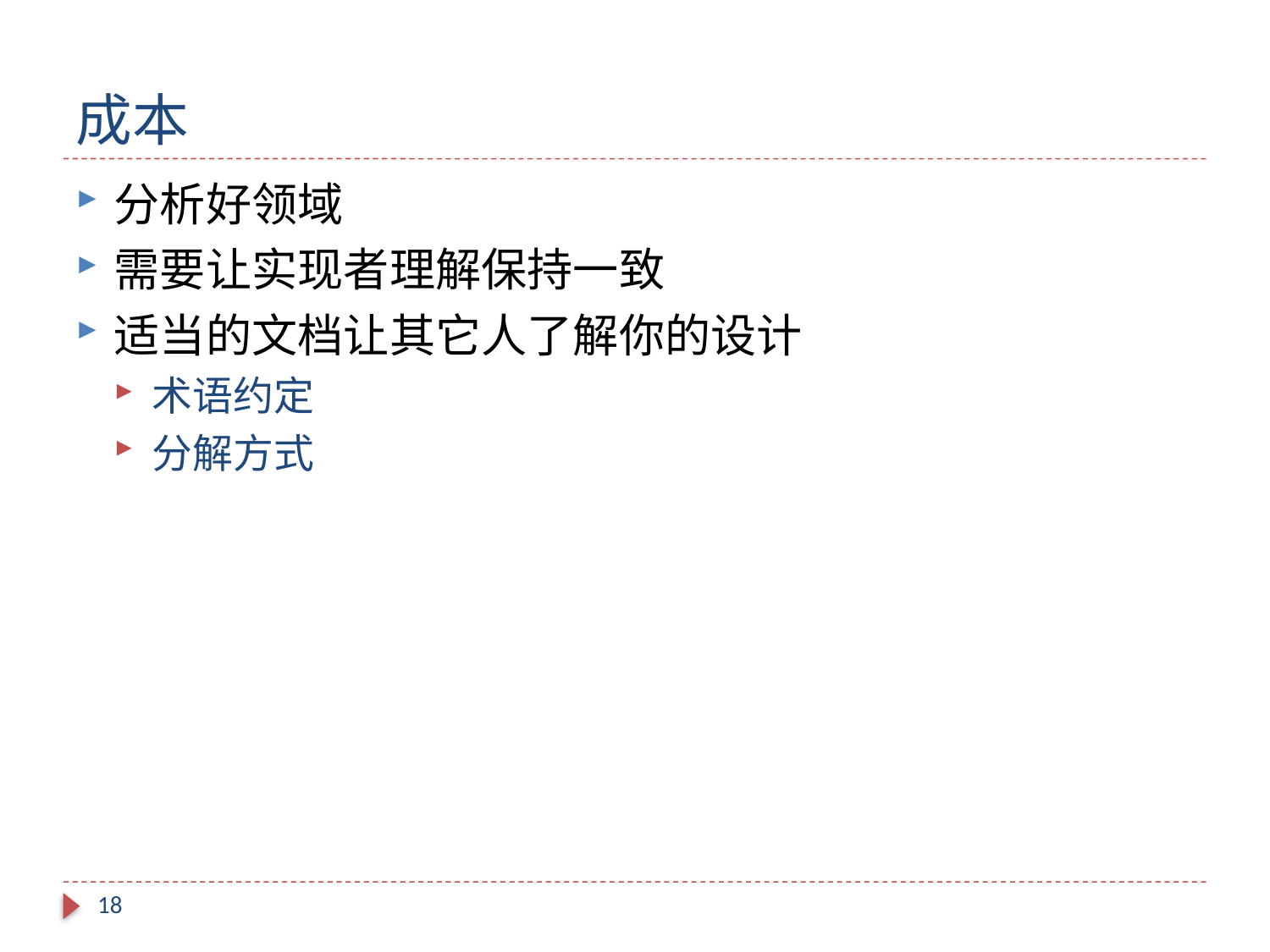

# 成本
分析好领域
需要让实现者理解保持一致
适当的文档让其它人了解你的设计
术语约定
分解方式

18